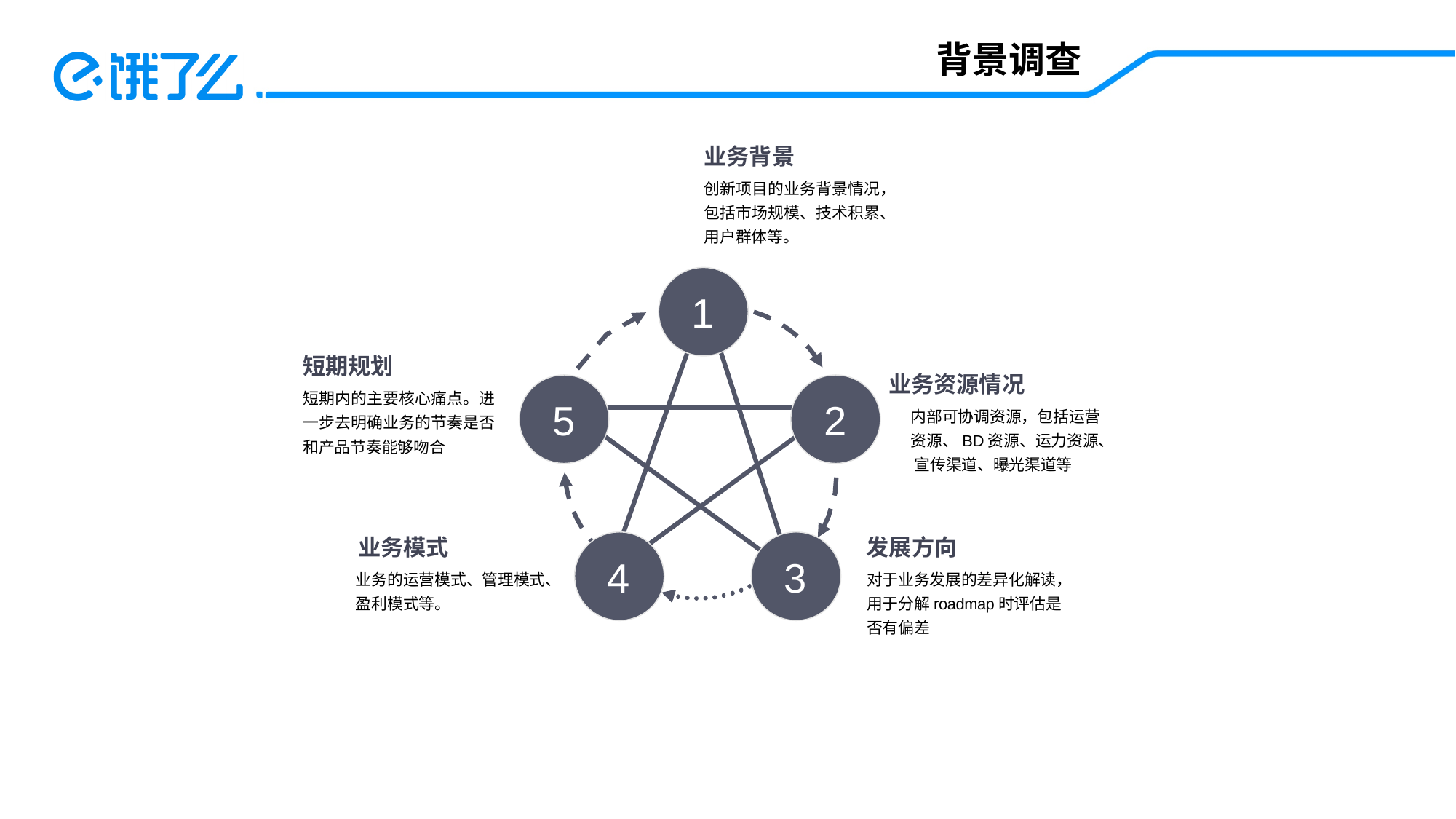

# 背景调查
业务背景
创新项目的业务背景情况， 包括市场规模、技术积累、 用户群体等。

1

短期规划
短期内的主要核心痛点。进 一步去明确业务的节奏是否 和产品节奏能够吻合

业务资源情况
内部可协调资源，包括运营 资源、BD资源、运力资源、 宣传渠道、曝光渠道等

5
2

业务模式
业务的运营模式、管理模式、 盈利模式等。
发展方向
对于业务发展的差异化解读， 用于分解roadmap时评估是 否有偏差

4
3